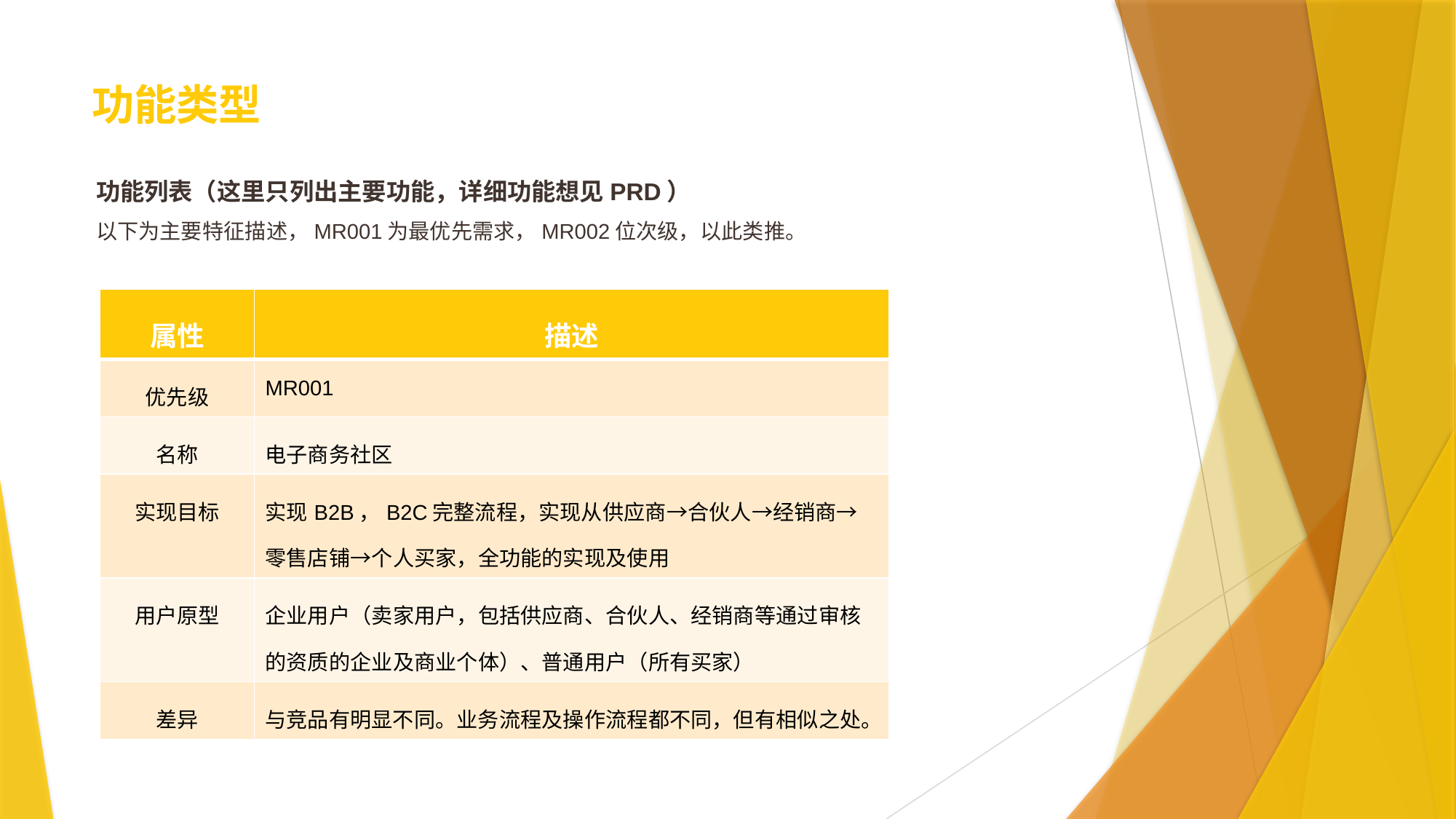

# 功能类型
功能列表（这里只列出主要功能，详细功能想见PRD）
以下为主要特征描述，MR001为最优先需求，MR002位次级，以此类推。
| 属性 | 描述 |
| --- | --- |
| 优先级 | MR001 |
| 名称 | 电子商务社区 |
| 实现目标 | 实现B2B，B2C完整流程，实现从供应商→合伙人→经销商→零售店铺→个人买家，全功能的实现及使用 |
| 用户原型 | 企业用户（卖家用户，包括供应商、合伙人、经销商等通过审核的资质的企业及商业个体）、普通用户（所有买家） |
| 差异 | 与竞品有明显不同。业务流程及操作流程都不同，但有相似之处。 |